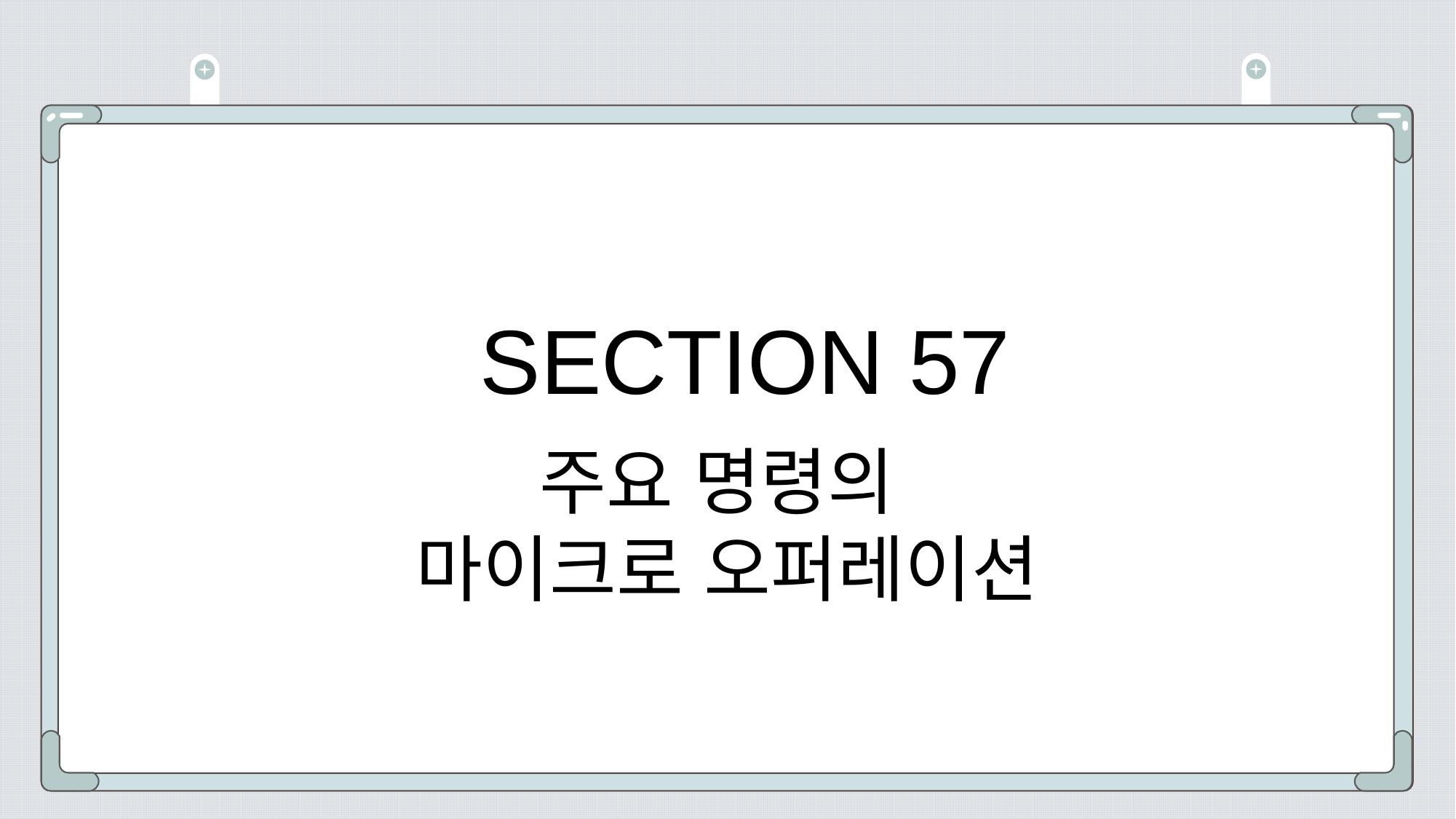

# SECTION 57
주요 명령의
마이크로 오퍼레이션